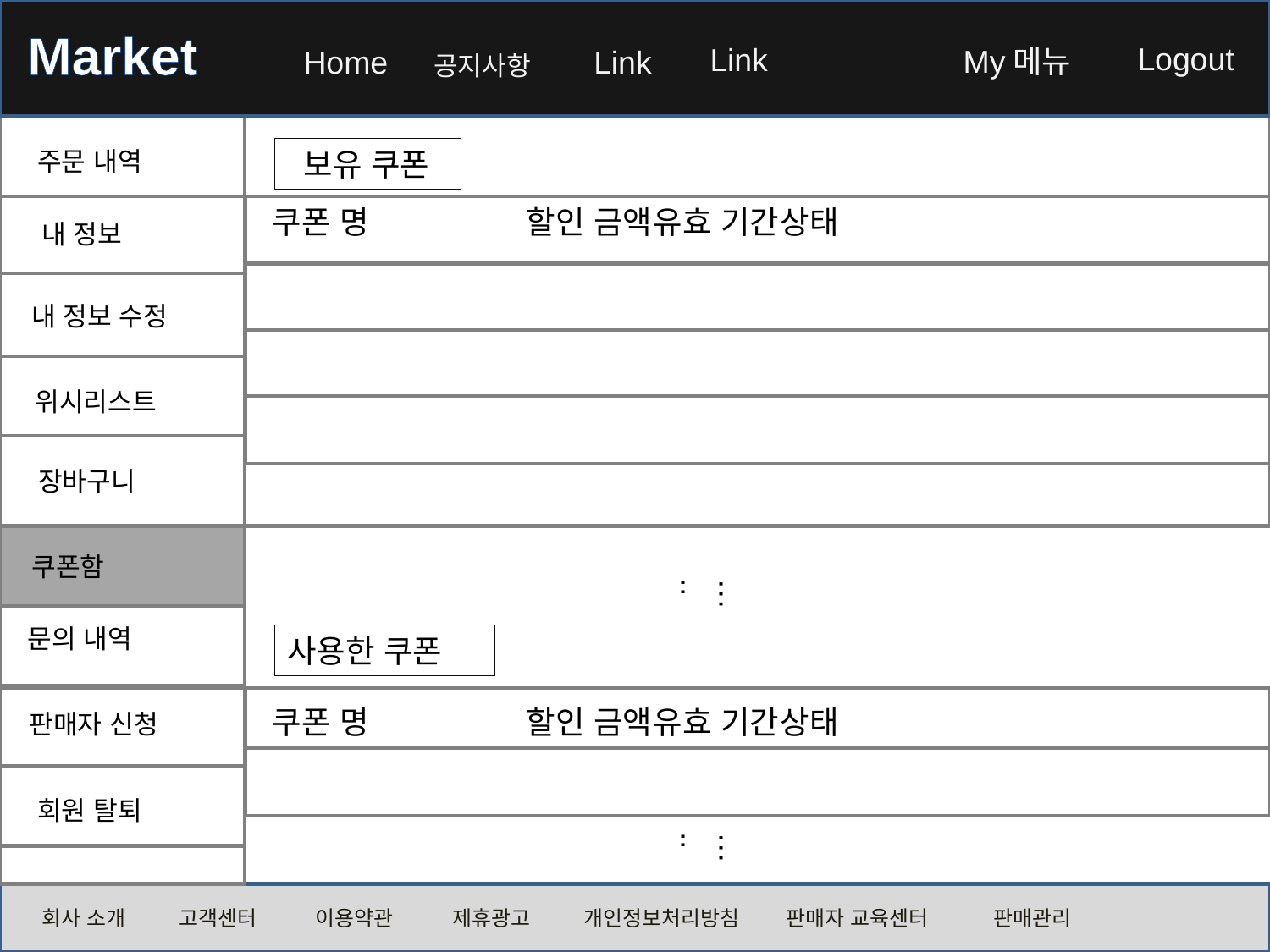

Market
Logout
Link
My메뉴
Home
Link
공지사항
쿠폰함 클릭 시

주문 내역
 보유 쿠폰

쿠폰 명		할인 금액	유효 기간	상태
내 정보

내 정보 수정

위시리스트

장바구니

쿠폰함
…..

문의 내역
사용한 쿠폰

쿠폰 명		할인 금액	유효 기간	상태
판매자 신청

회원 탈퇴
…..

회사 소개         고객센터          이용약관          제휴광고         개인정보처리방침        판매자 교육센터           판매관리